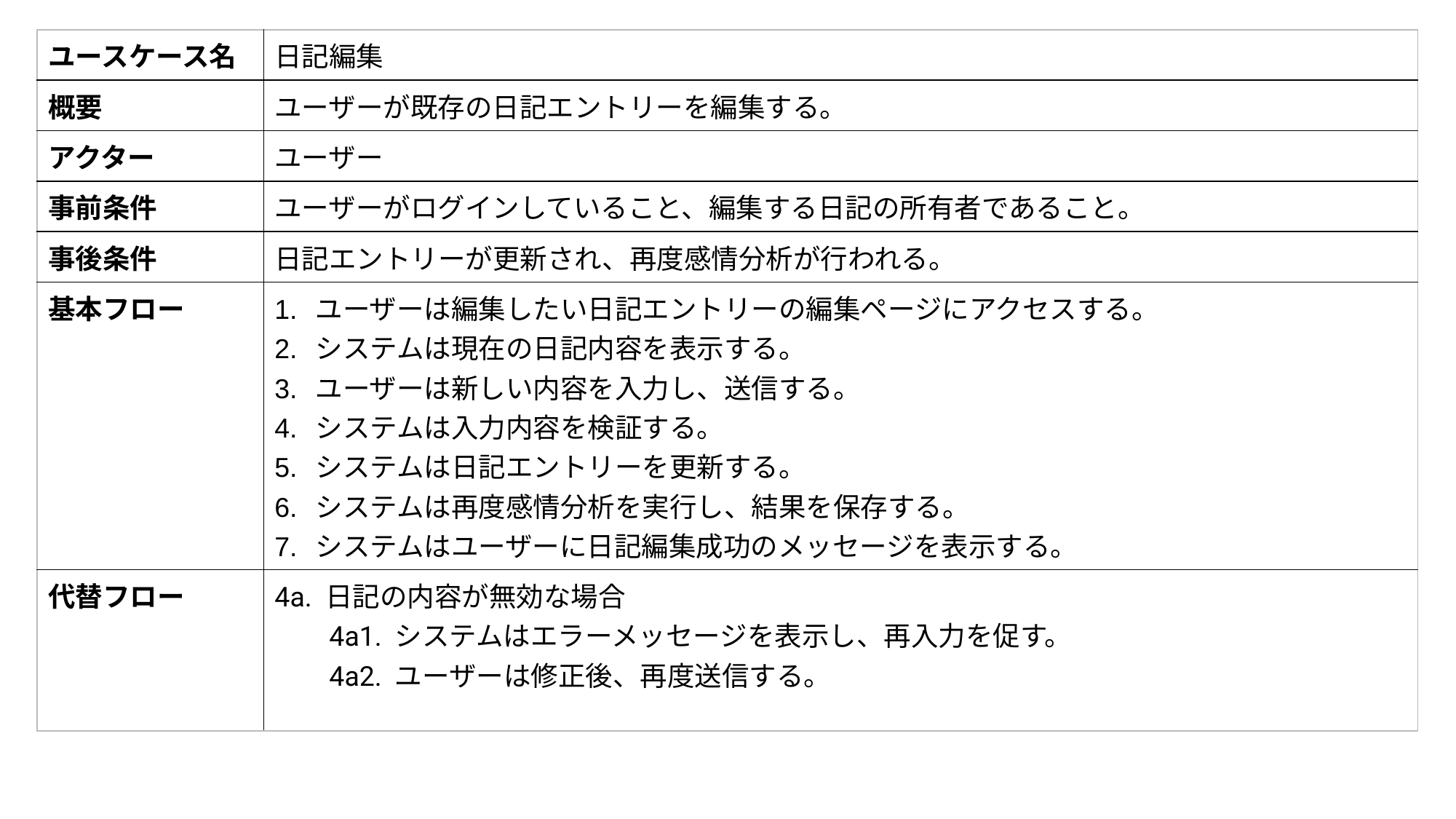

| ユースケース名 | 日記編集 |
| --- | --- |
| 概要 | ユーザーが既存の日記エントリーを編集する。 |
| アクター | ユーザー |
| 事前条件 | ユーザーがログインしていること、編集する日記の所有者であること。 |
| 事後条件 | 日記エントリーが更新され、再度感情分析が行われる。 |
| 基本フロー | ユーザーは編集したい日記エントリーの編集ページにアクセスする。 システムは現在の日記内容を表示する。 ユーザーは新しい内容を入力し、送信する。 システムは入力内容を検証する。 システムは日記エントリーを更新する。 システムは再度感情分析を実行し、結果を保存する。 システムはユーザーに日記編集成功のメッセージを表示する。 |
| 代替フロー | 4a. 日記の内容が無効な場合 4a1. システムはエラーメッセージを表示し、再入力を促す。 4a2. ユーザーは修正後、再度送信する。 |